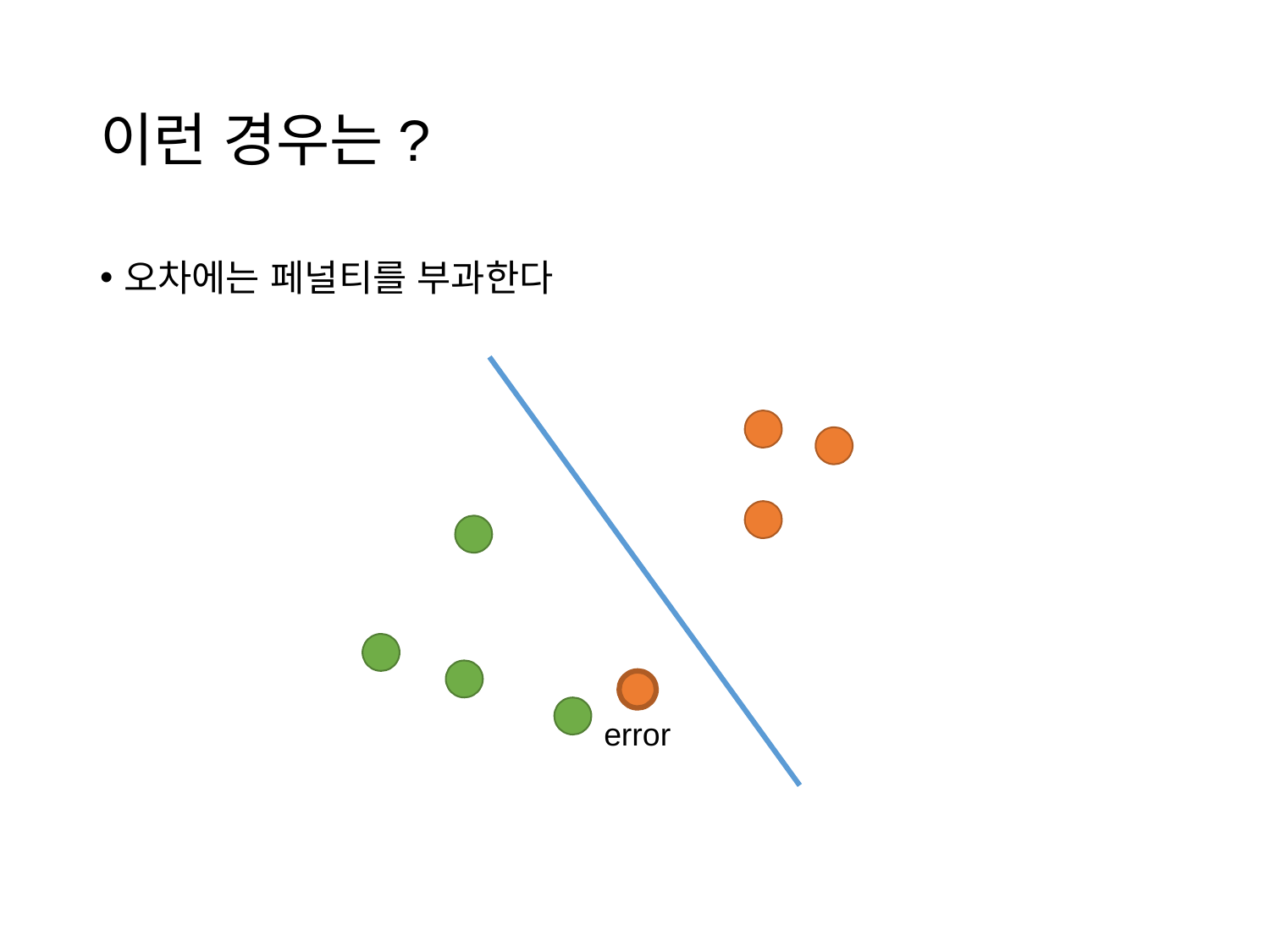

# 이런 경우는?
오차에는 페널티를 부과한다

error